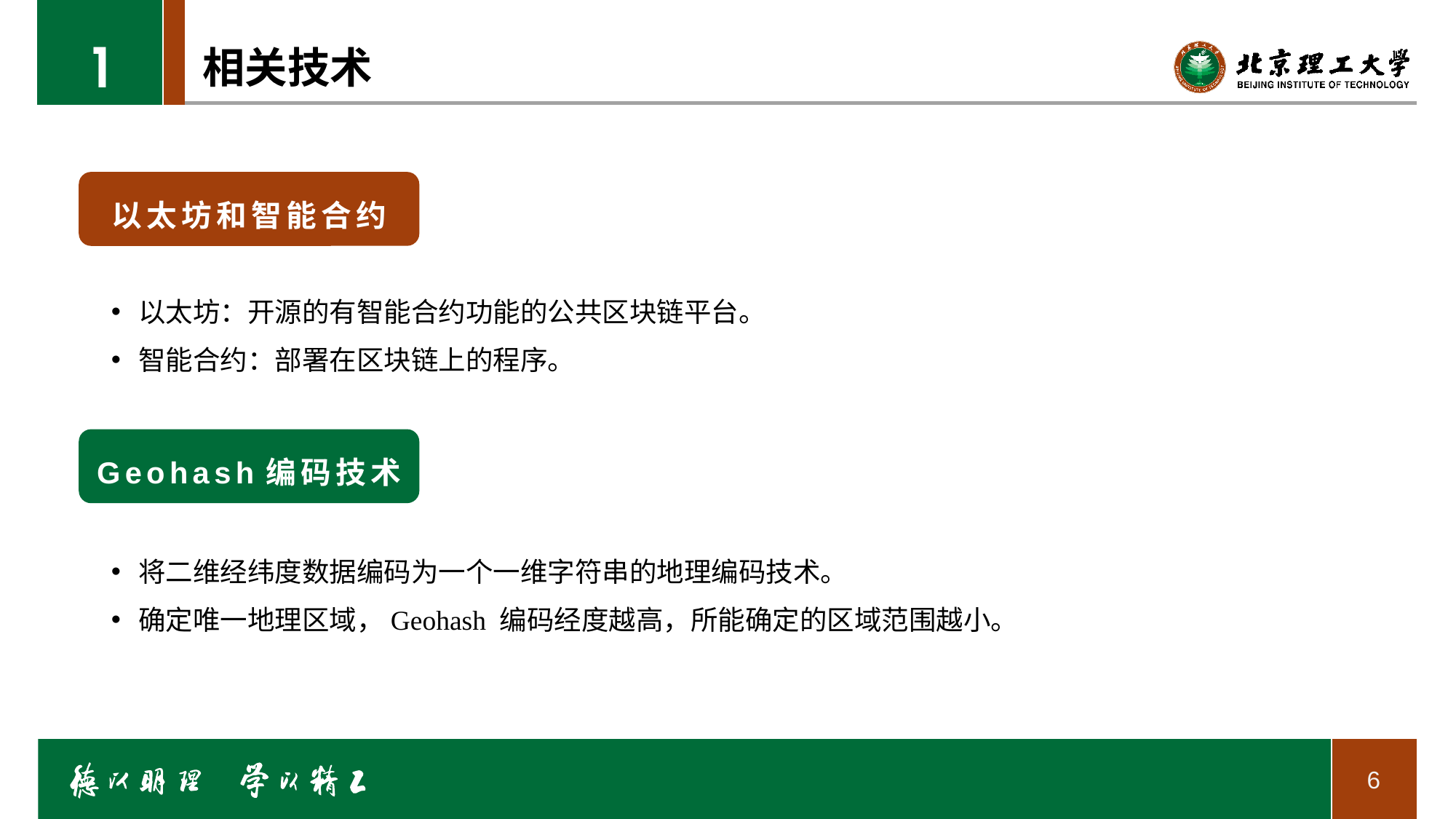

1
# 相关技术
以太坊和智能合约
以太坊：开源的有智能合约功能的公共区块链平台。
智能合约：部署在区块链上的程序。
Geohash编码技术
将二维经纬度数据编码为一个一维字符串的地理编码技术。
确定唯一地理区域，Geohash 编码经度越高，所能确定的区域范围越小。